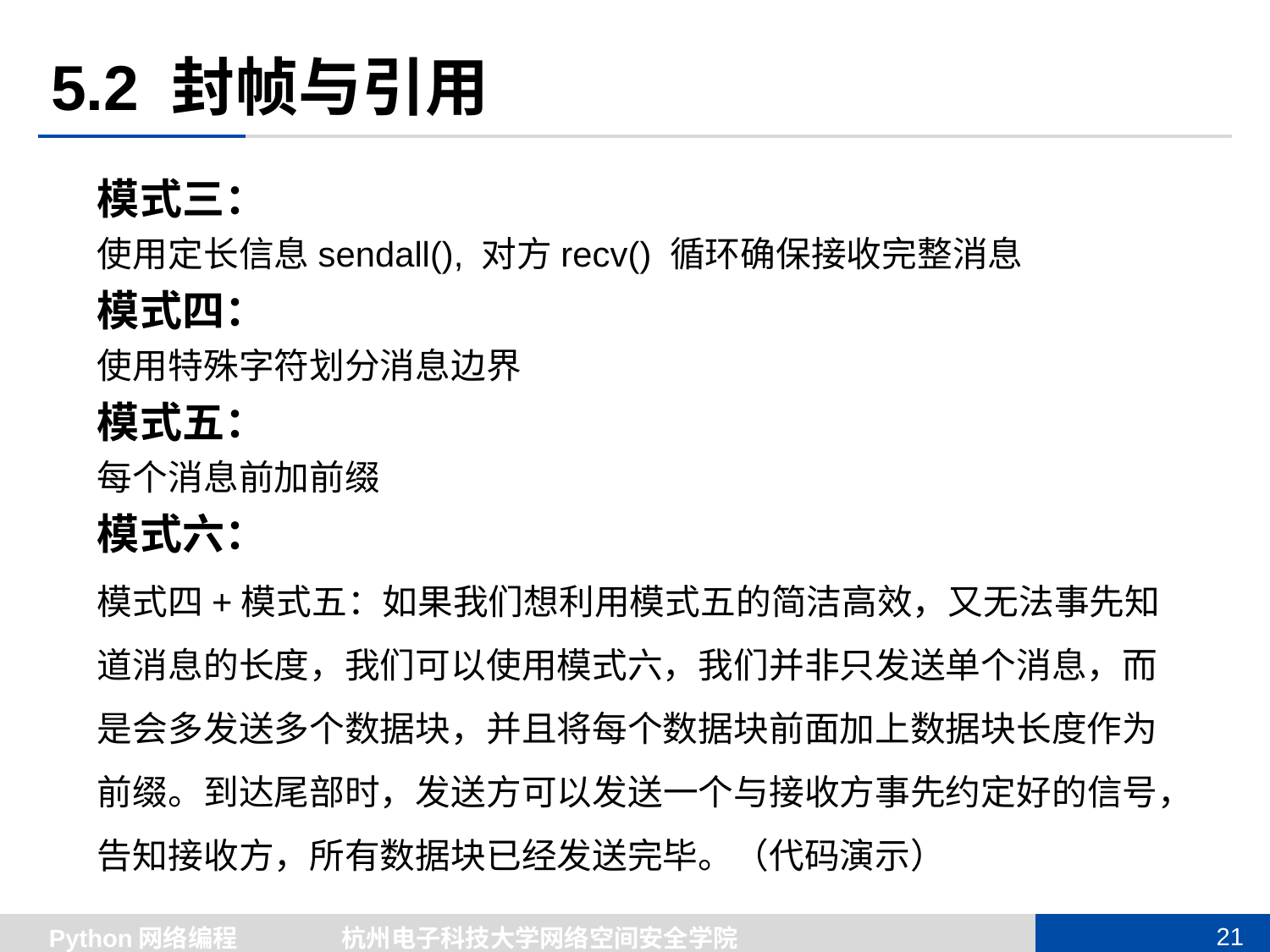

# 5.2 封帧与引用
模式三：
使用定长信息sendall(), 对方recv() 循环确保接收完整消息
模式四：
使用特殊字符划分消息边界
模式五：
每个消息前加前缀
模式六：
模式四+模式五：如果我们想利用模式五的简洁高效，又无法事先知道消息的长度，我们可以使用模式六，我们并非只发送单个消息，而是会多发送多个数据块，并且将每个数据块前面加上数据块长度作为前缀。到达尾部时，发送方可以发送一个与接收方事先约定好的信号，告知接收方，所有数据块已经发送完毕。（代码演示）